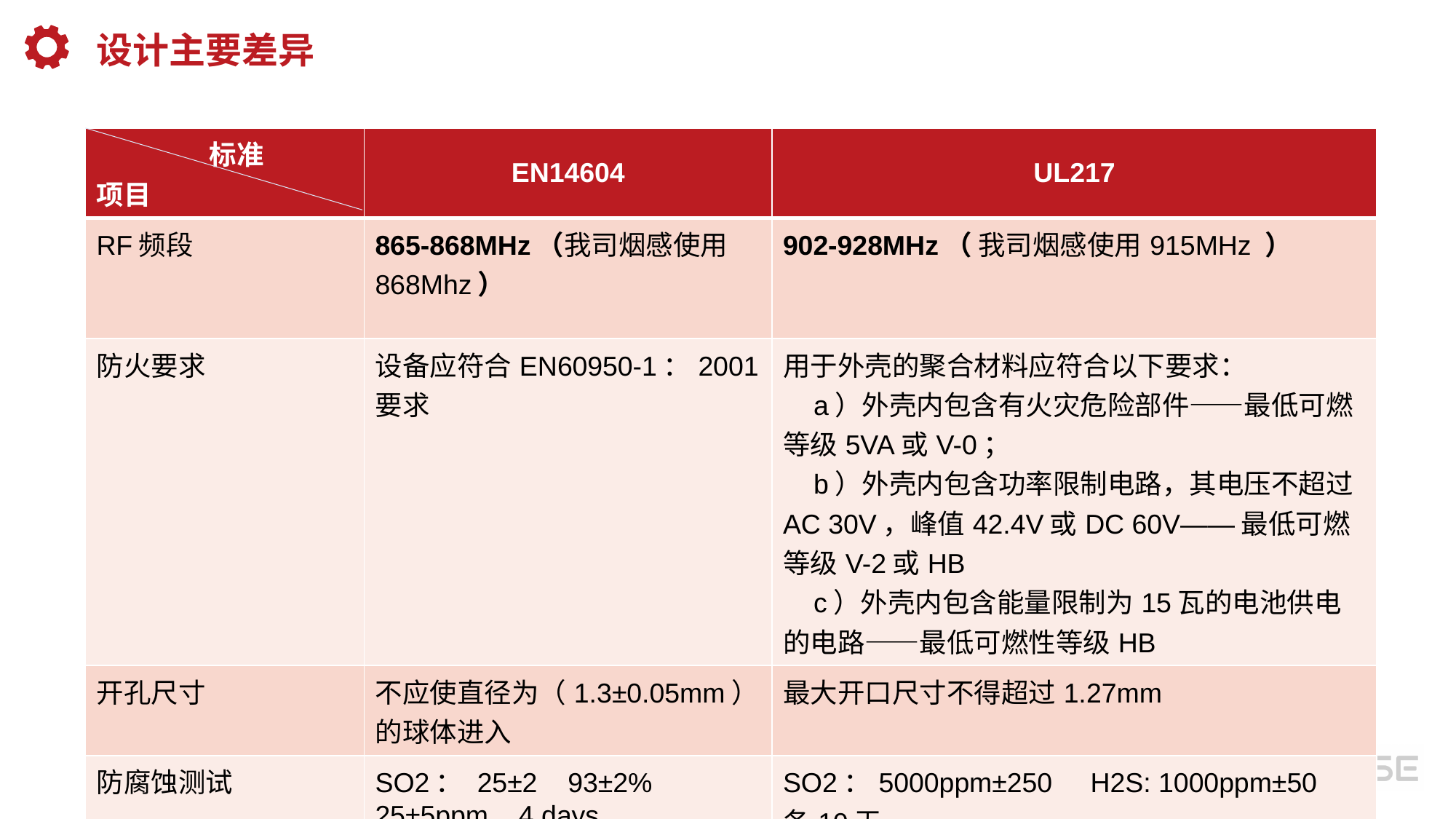

设计主要差异
| 标准 项目 | EN14604 | UL217 |
| --- | --- | --- |
| RF频段 | 865-868MHz（我司烟感使用868Mhz） | 902-928MHz（ 我司烟感使用915MHz ） |
| 防火要求 | 设备应符合EN60950-1：2001要求 | 用于外壳的聚合材料应符合以下要求： a）外壳内包含有火灾危险部件——最低可燃等级5VA或V-0； b）外壳内包含功率限制电路，其电压不超过AC 30V，峰值42.4V或DC 60V——最低可燃等级V-2或HB c）外壳内包含能量限制为15瓦的电池供电的电路——最低可燃性等级HB |
| 开孔尺寸 | 不应使直径为（1.3±0.05mm）的球体进入 | 最大开口尺寸不得超过1.27mm |
| 防腐蚀测试 | SO2： 25±2 93±2% 25±5ppm 4 days | SO2：5000ppm±250 H2S: 1000ppm±50 各10天 |